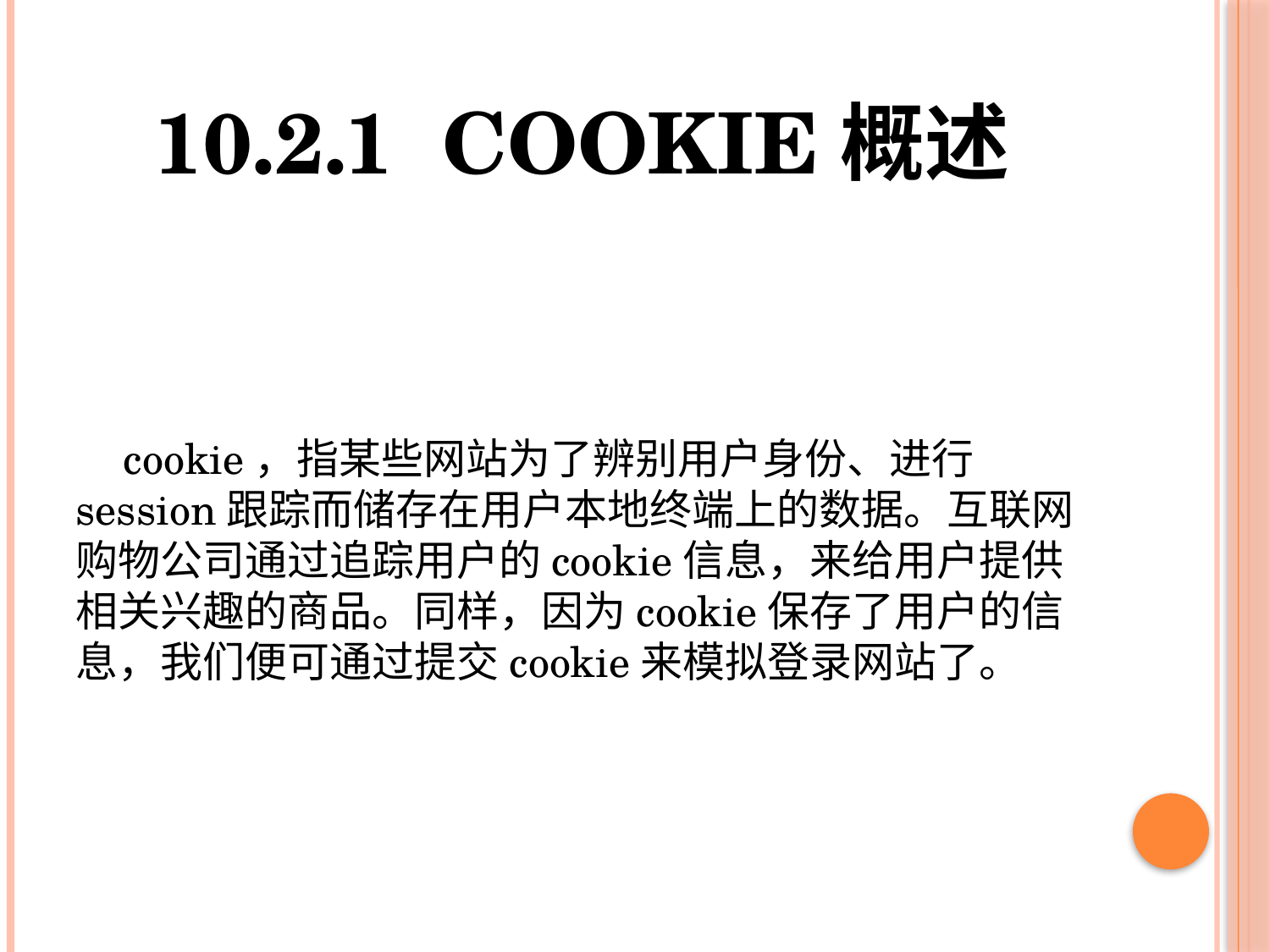

# 10.2.1  cookie概述
    cookie，指某些网站为了辨别用户身份、进行session跟踪而储存在用户本地终端上的数据。互联网购物公司通过追踪用户的cookie信息，来给用户提供相关兴趣的商品。同样，因为cookie保存了用户的信息，我们便可通过提交cookie来模拟登录网站了。